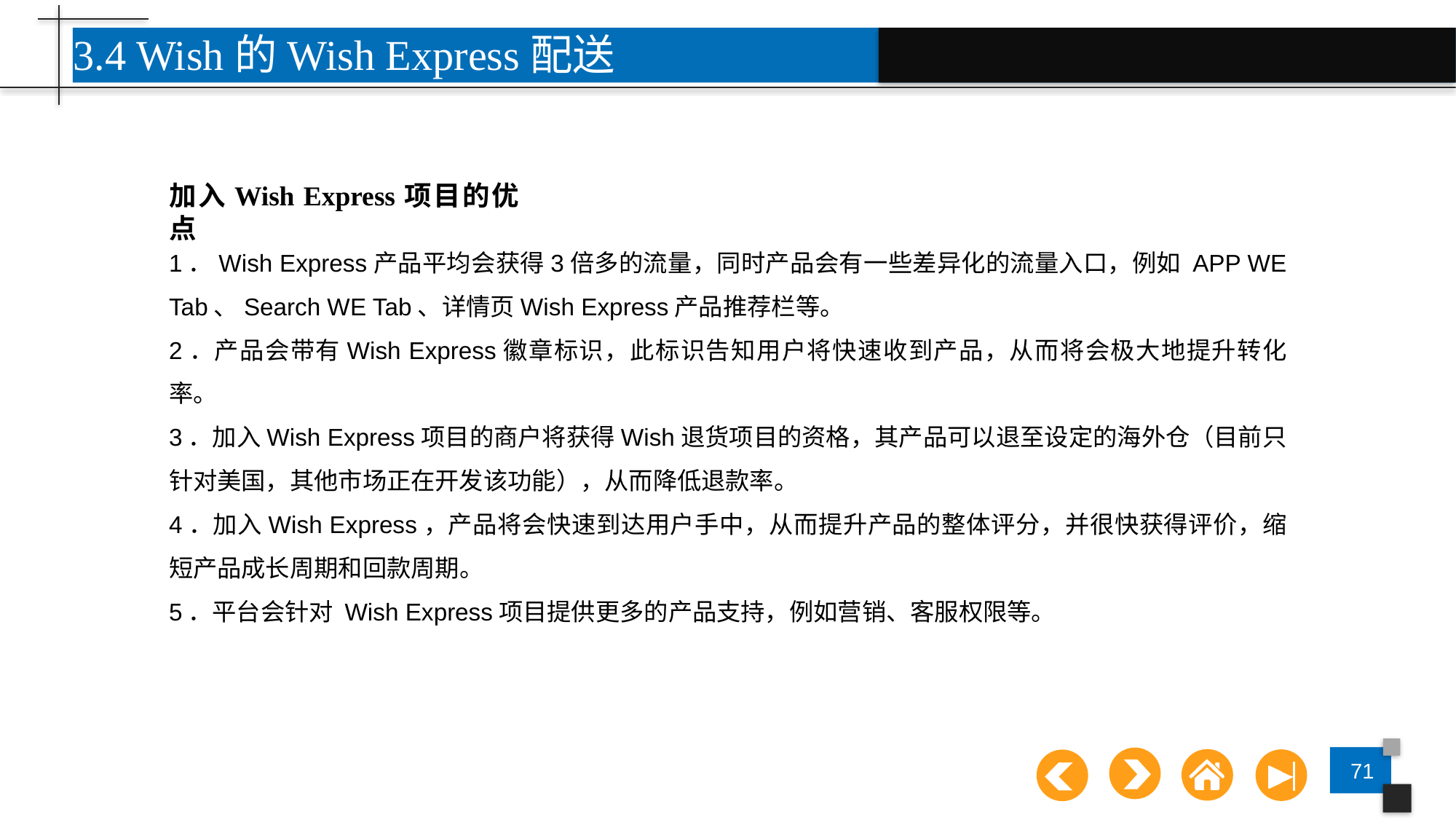

3.4 Wish的Wish Express配送
加入Wish Express项目的优点
1．Wish Express产品平均会获得3倍多的流量，同时产品会有一些差异化的流量入口，例如 APP WE Tab、Search WE Tab、详情页Wish Express产品推荐栏等。
2．产品会带有Wish Express徽章标识，此标识告知用户将快速收到产品，从而将会极大地提升转化率。
3．加入Wish Express项目的商户将获得Wish退货项目的资格，其产品可以退至设定的海外仓（目前只针对美国，其他市场正在开发该功能），从而降低退款率。
4．加入Wish Express，产品将会快速到达用户手中，从而提升产品的整体评分，并很快获得评价，缩短产品成长周期和回款周期。
5．平台会针对 Wish Express项目提供更多的产品支持，例如营销、客服权限等。